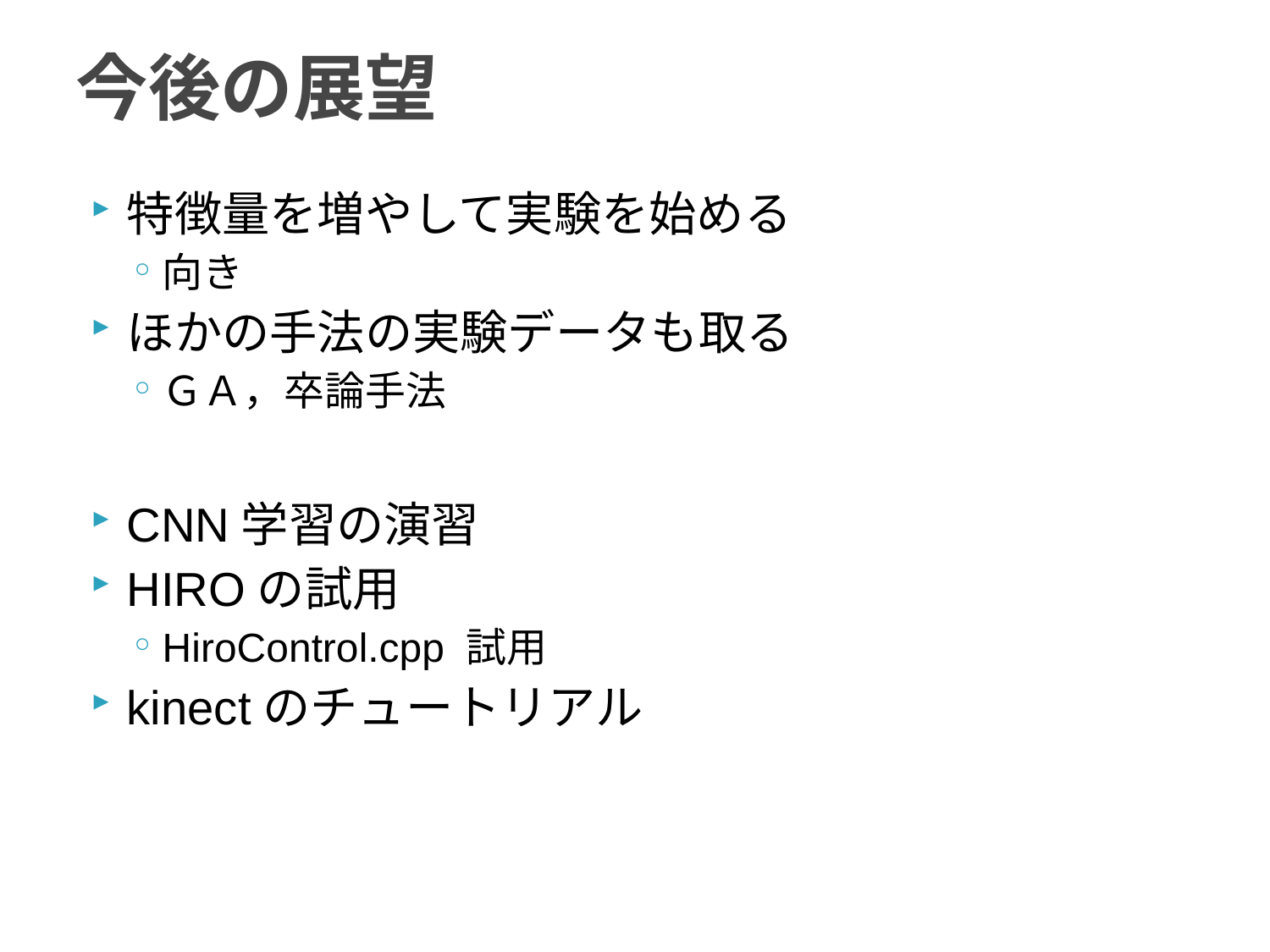

# 今後の展望
特徴量を増やして実験を始める
向き
ほかの手法の実験データも取る
ＧＡ，卒論手法

CNN学習の演習
HIROの試用
HiroControl.cpp 試用
kinectのチュートリアル